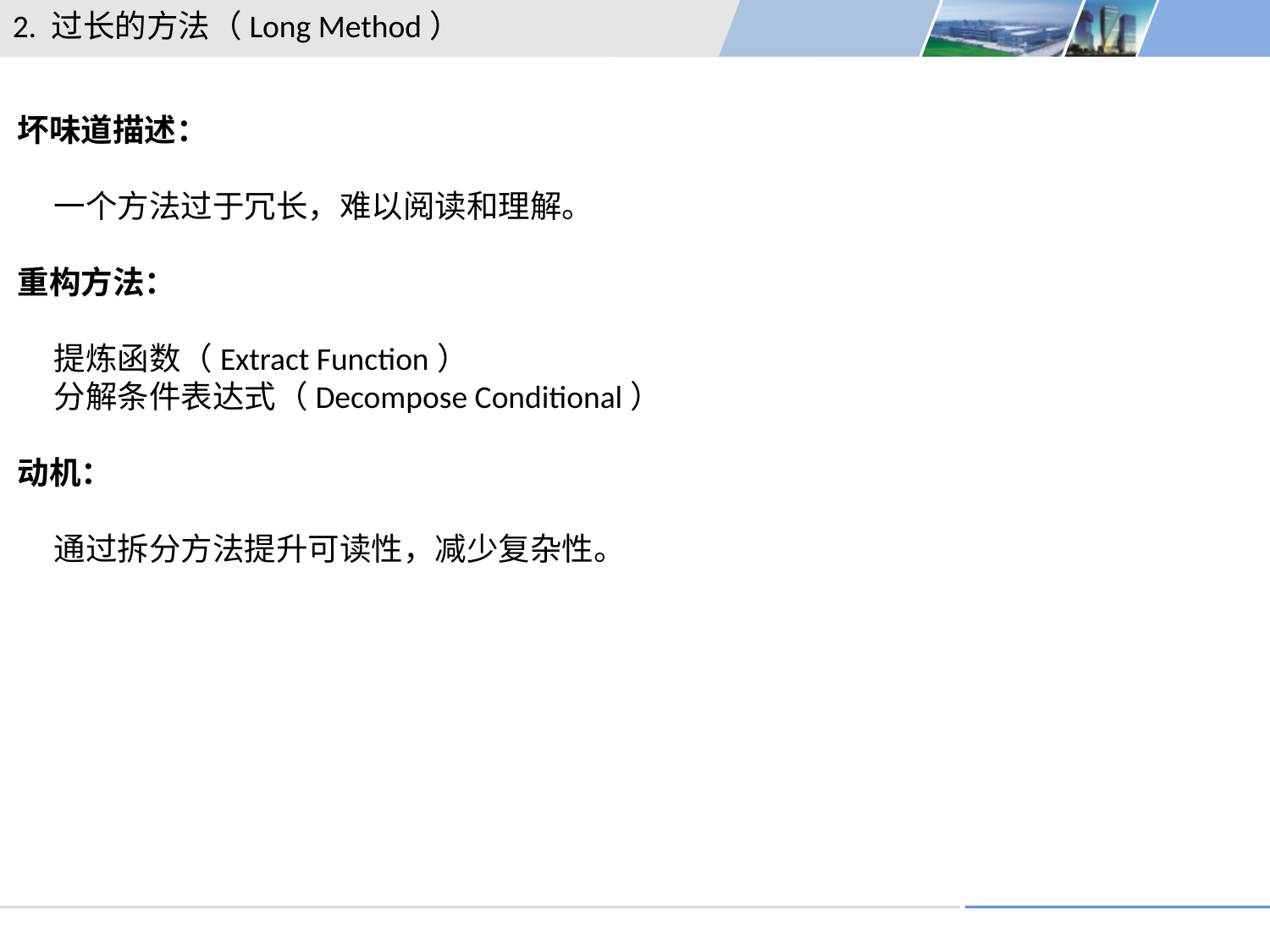

2. 过长的方法（Long Method）
坏味道描述：

    一个方法过于冗长，难以阅读和理解。

重构方法：

    提炼函数（Extract Function）
    分解条件表达式（Decompose Conditional）

动机：

    通过拆分方法提升可读性，减少复杂性。